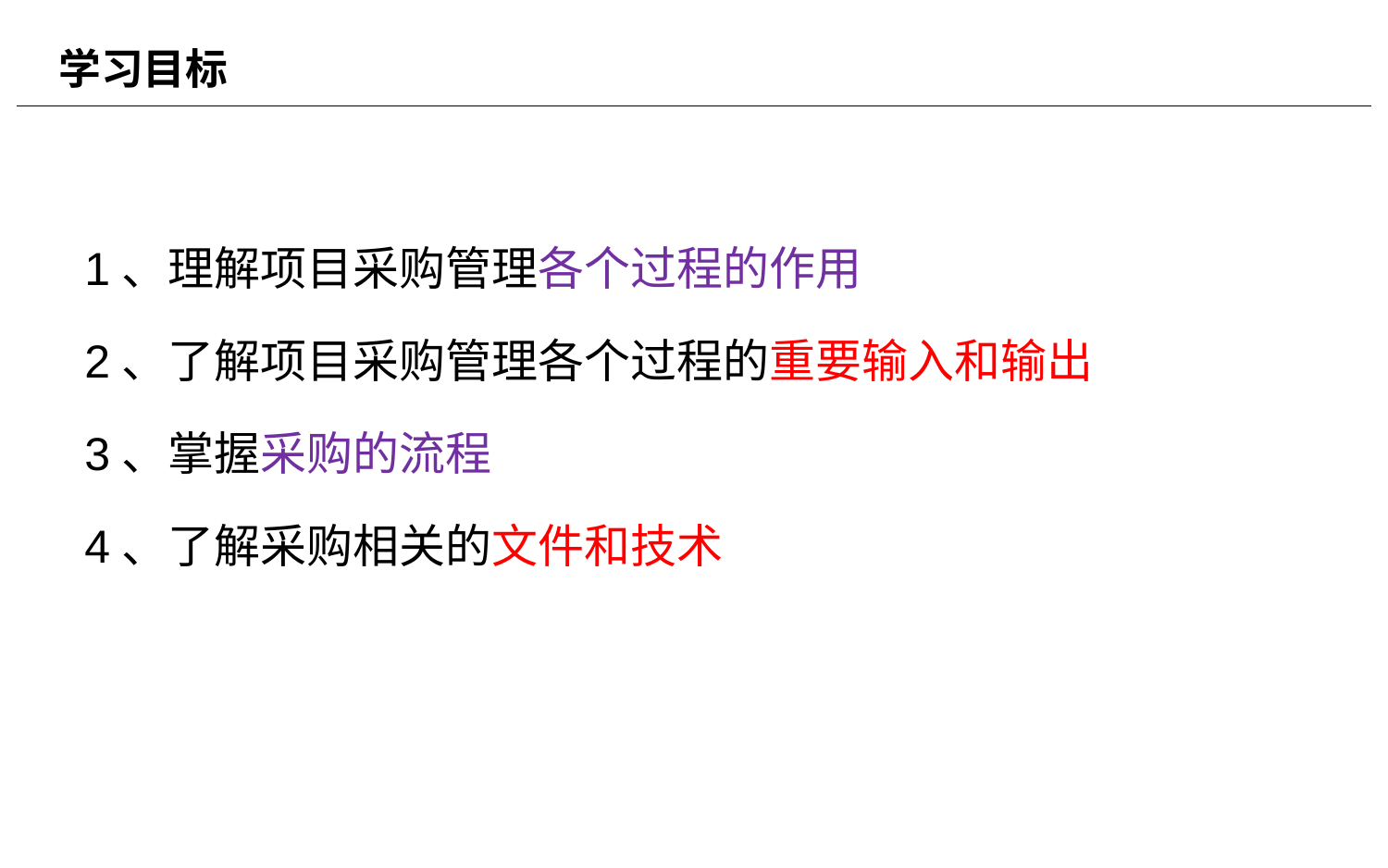

# 学习目标
1、理解项目采购管理各个过程的作用
2、了解项目采购管理各个过程的重要输入和输出
3、掌握采购的流程
4、了解采购相关的文件和技术